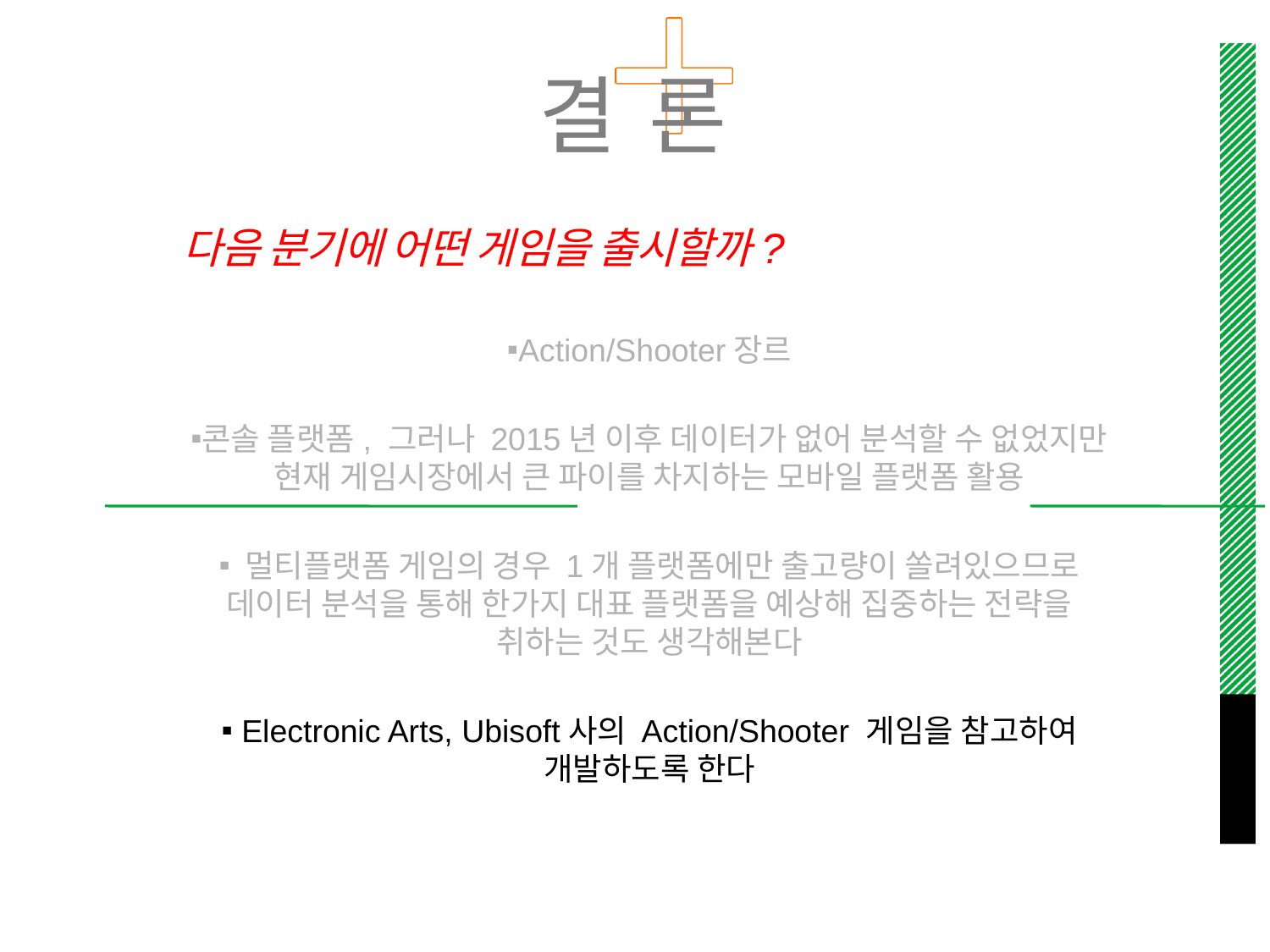

# 결 론
다음 분기에 어떤 게임을 출시할까?

Action/Shooter장르

콘솔 플랫폼, 그러나 2015년 이후 데이터가 없어 분석할 수 없었지만 현재 게임시장에서 큰 파이를 차지하는 모바일 플랫폼 활용

 멀티플랫폼 게임의 경우 1개 플랫폼에만 출고량이 쏠려있으므로 데이터 분석을 통해 한가지 대표 플랫폼을 예상해 집중하는 전략을 취하는 것도 생각해본다

 Electronic Arts, Ubisoft사의 Action/Shooter 게임을 참고하여 개발하도록 한다